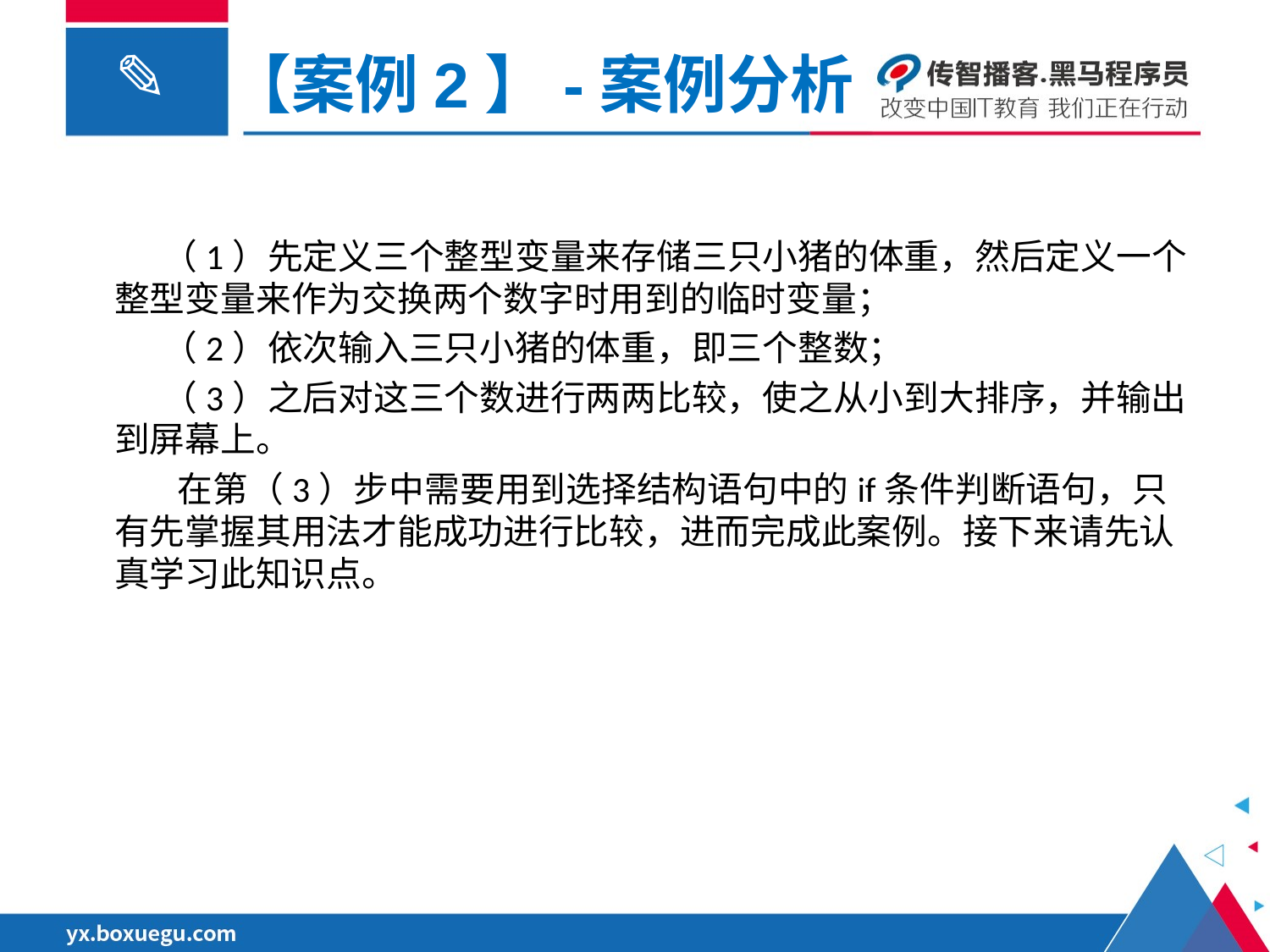

【案例2】-案例分析
     （1）先定义三个整型变量来存储三只小猪的体重，然后定义一个整型变量来作为交换两个数字时用到的临时变量；
     （2）依次输入三只小猪的体重，即三个整数；
     （3）之后对这三个数进行两两比较，使之从小到大排序，并输出到屏幕上。
       在第（3）步中需要用到选择结构语句中的if条件判断语句，只有先掌握其用法才能成功进行比较，进而完成此案例。接下来请先认真学习此知识点。